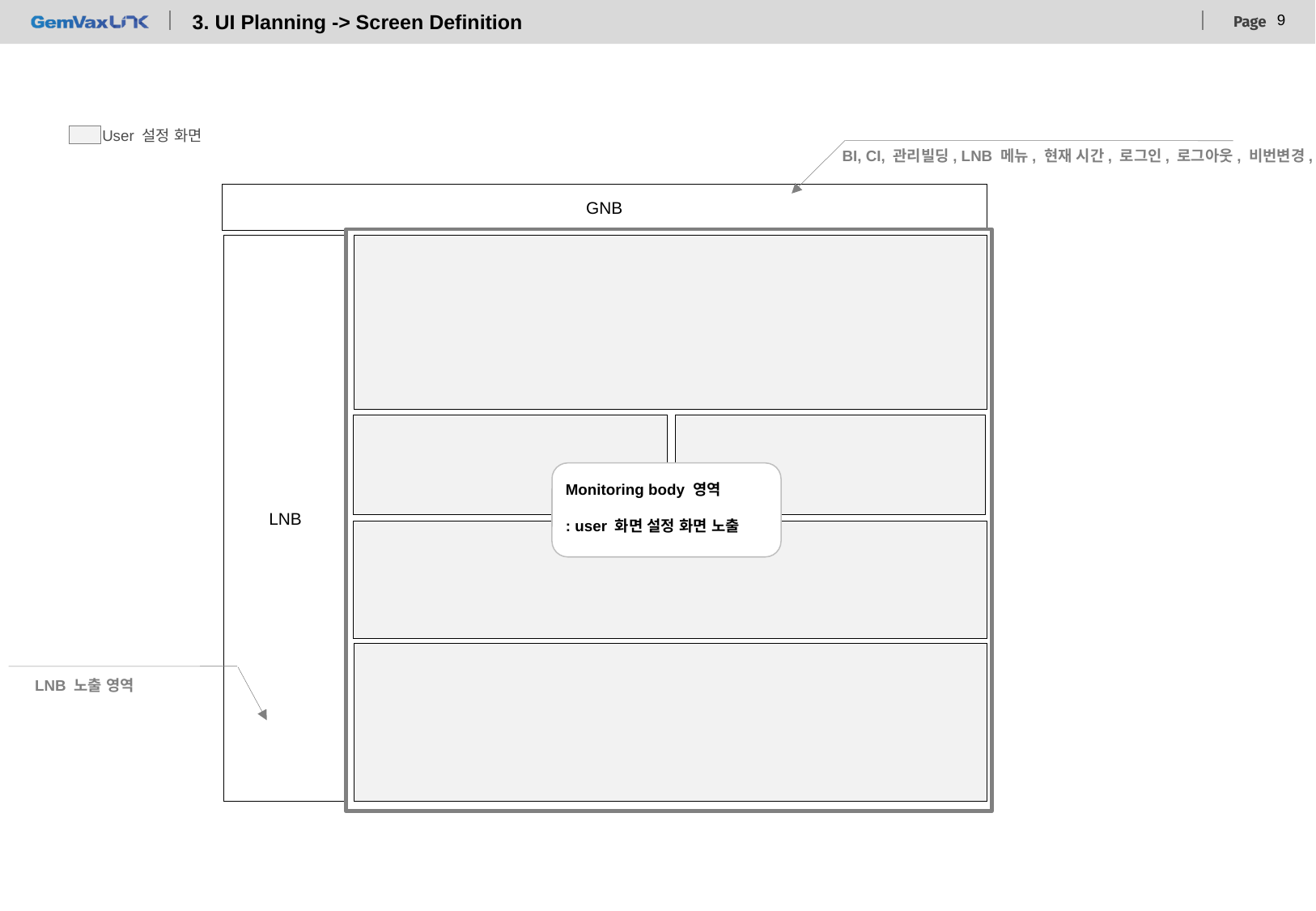

# 3. UI Planning -> Screen Definition

User 설정 화면

BI, CI, 관리빌딩, LNB 메뉴, 현재 시간, 로그인, 로그아웃, 비번변경,
GNB

LNB

Monitoring body 영역

: user 화면 설정 화면 노출

LNB 노출 영역